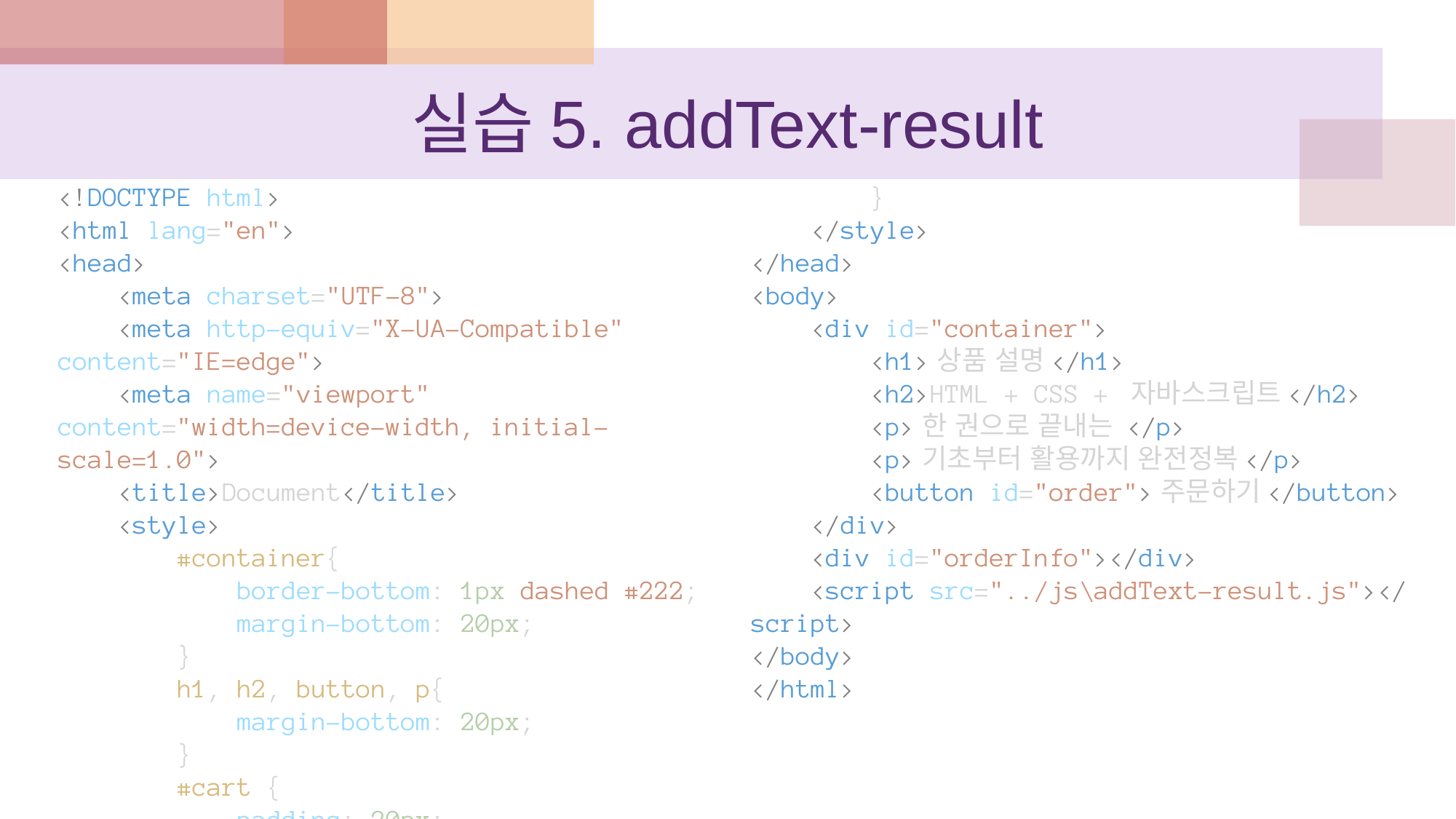

# 실습5. addText-result
<!DOCTYPE html>
<html lang="en">
<head>
    <meta charset="UTF-8">
    <meta http-equiv="X-UA-Compatible" content="IE=edge">
    <meta name="viewport" content="width=device-width, initial-scale=1.0">
    <title>Document</title>
    <style>
        #container{
            border-bottom: 1px dashed #222;
            margin-bottom: 20px;
        }
        h1, h2, button, p{
            margin-bottom: 20px;
        }
        #cart {
            padding: 20px;
        }
    </style>
</head>
<body>
    <div id="container">
        <h1>상품 설명</h1>
        <h2>HTML + CSS + 자바스크립트</h2>
        <p>한 권으로 끝내는 </p>
        <p>기초부터 활용까지 완전정복</p>
        <button id="order">주문하기</button>
    </div>
    <div id="orderInfo"></div>
    <script src="../js\addText-result.js"></script>
</body>
</html>